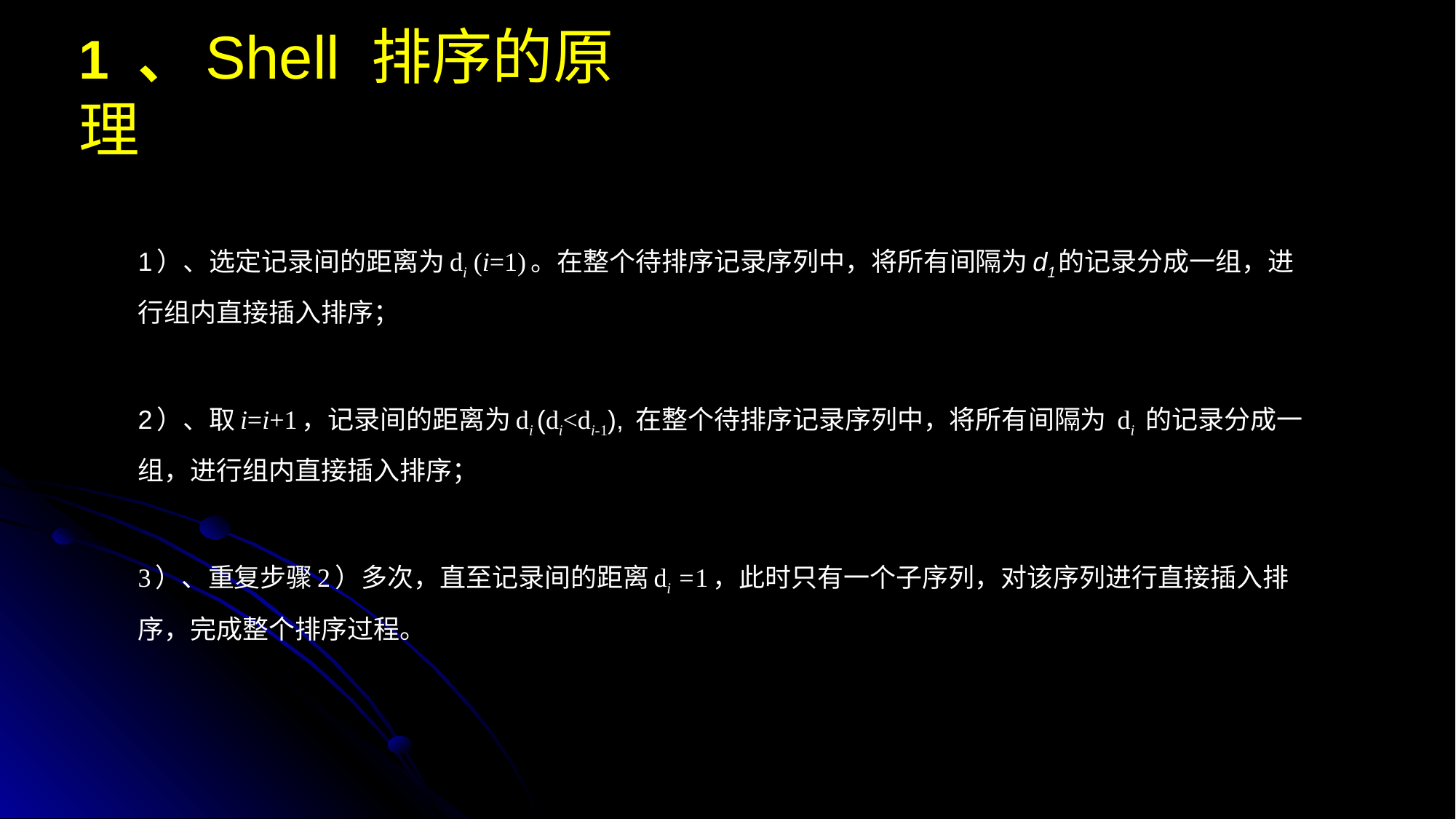

1 、Shell 排序的原理

1）、选定记录间的距离为di (i=1)。在整个待排序记录序列中，将所有间隔为d1的记录分成一组，进行组内直接插入排序；

2）、取i=i+1，记录间的距离为di (di<di-1), 在整个待排序记录序列中，将所有间隔为 di 的记录分成一组，进行组内直接插入排序；

3）、重复步骤2）多次，直至记录间的距离di =1，此时只有一个子序列，对该序列进行直接插入排序，完成整个排序过程。